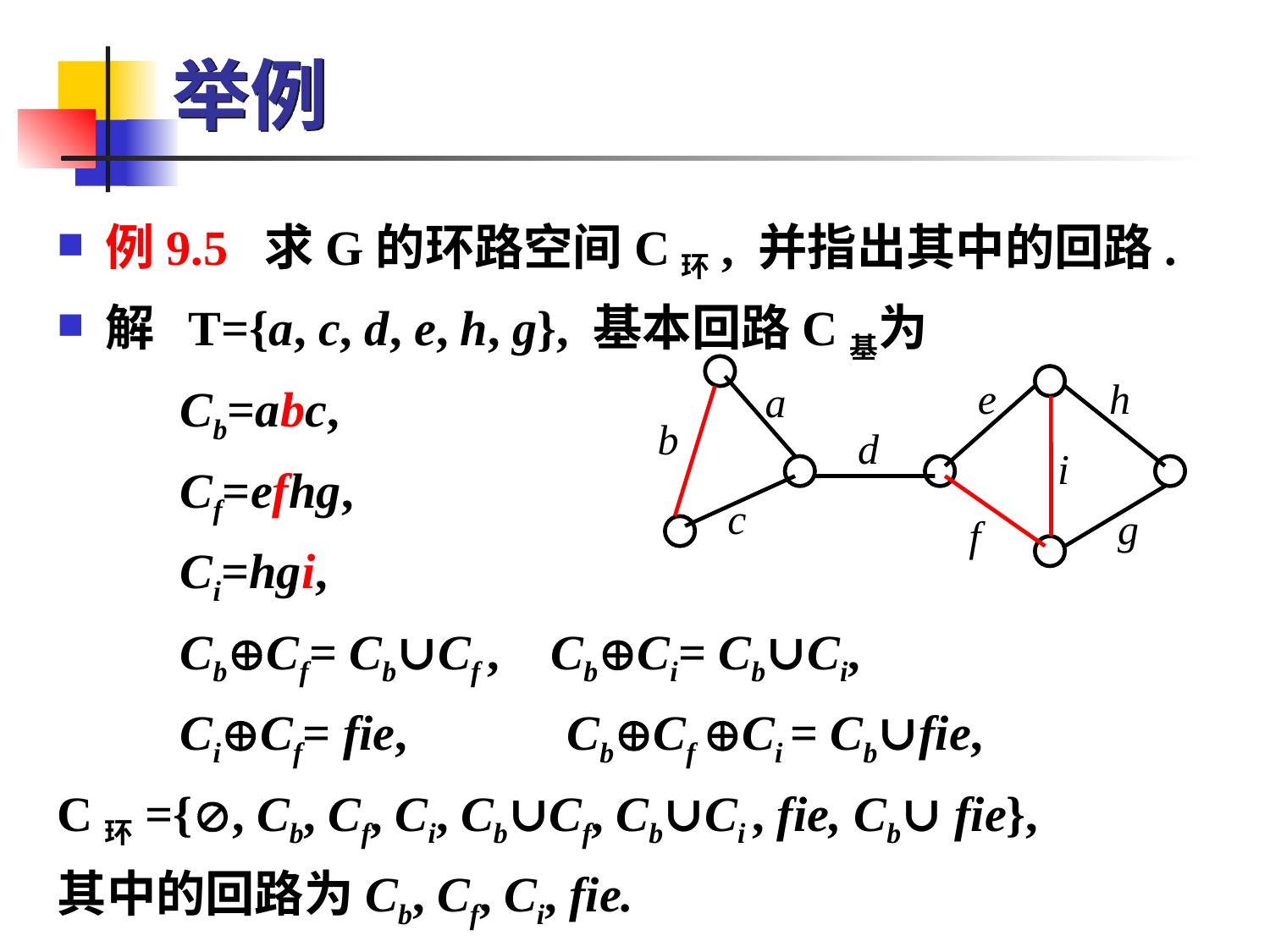

# 举例
例9.5  求G的环路空间C环, 并指出其中的回路.
解  T={a, c, d, e, h, g}, 基本回路C基为
          Cb=abc,
          Cf=efhg,
          Ci=hgi,
          Cb⊕Cf= Cb∪Cf ,     Cb⊕Ci= Cb∪Ci,
          Ci⊕Cf= fie,             Cb⊕Cf ⊕Ci = Cb∪fie,
C环={∅, Cb, Cf, Ci, Cb∪Cf, Cb∪Ci , fie, Cb∪ fie},
其中的回路为Cb, Cf, Ci, fie.

e

h
a

b
d
i

c

g
f